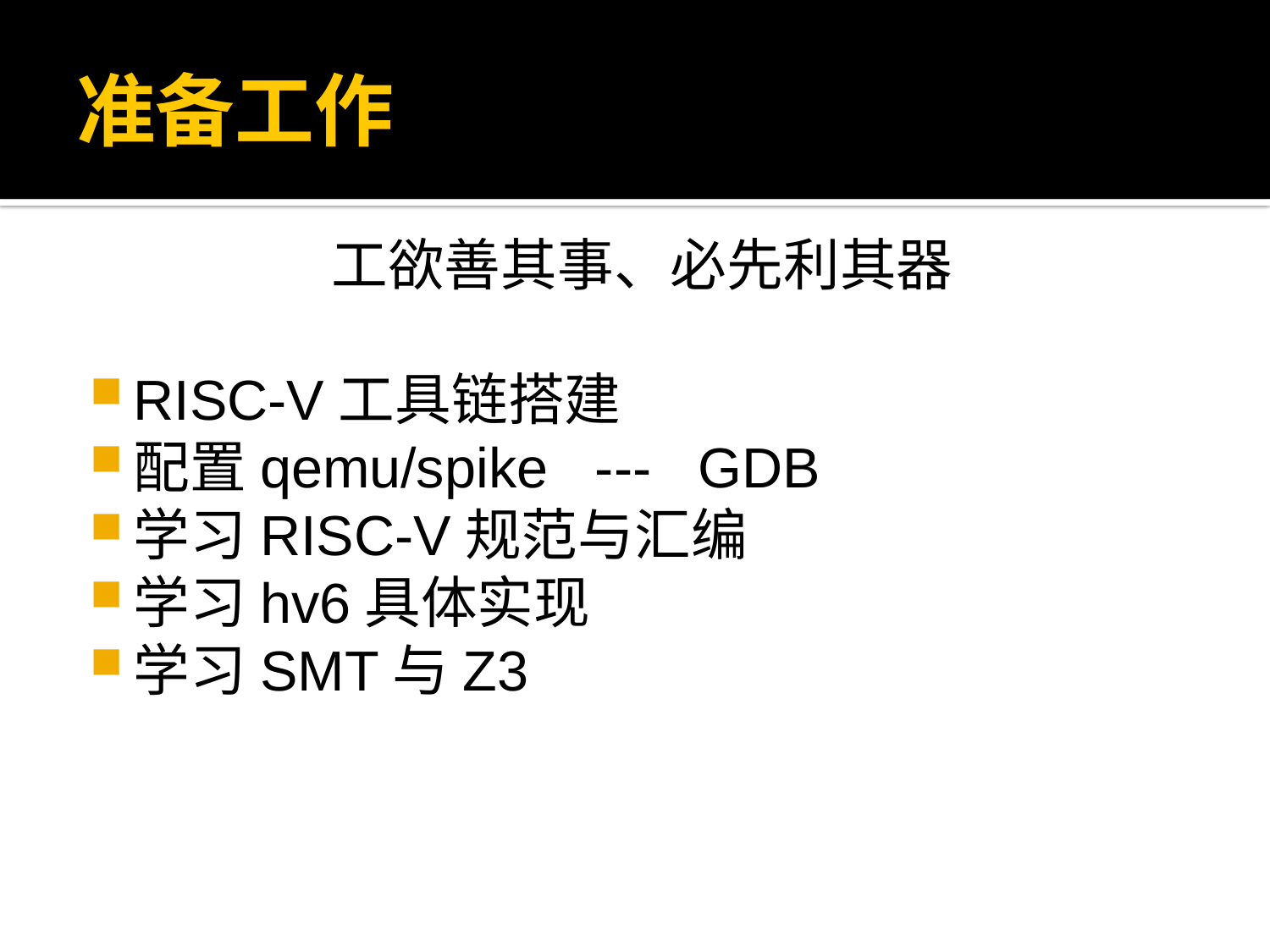

# 准备工作
工欲善其事、必先利其器

RISC-V工具链搭建
配置qemu/spike   ---   GDB
学习RISC-V规范与汇编
学习hv6具体实现
学习SMT与Z3